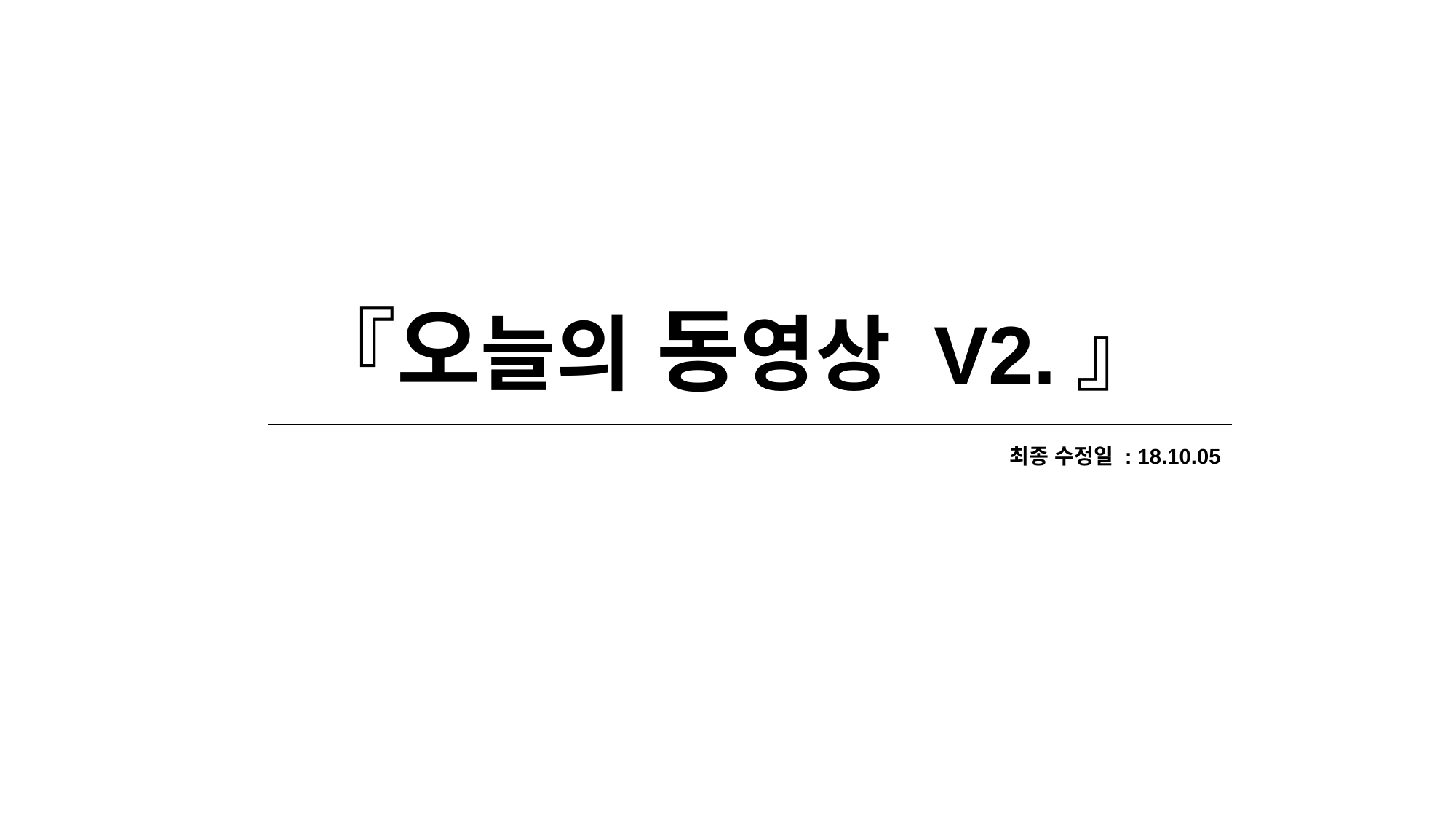

# 『오늘의 동영상 V2.』
 최종 수정일 : 18.10.05